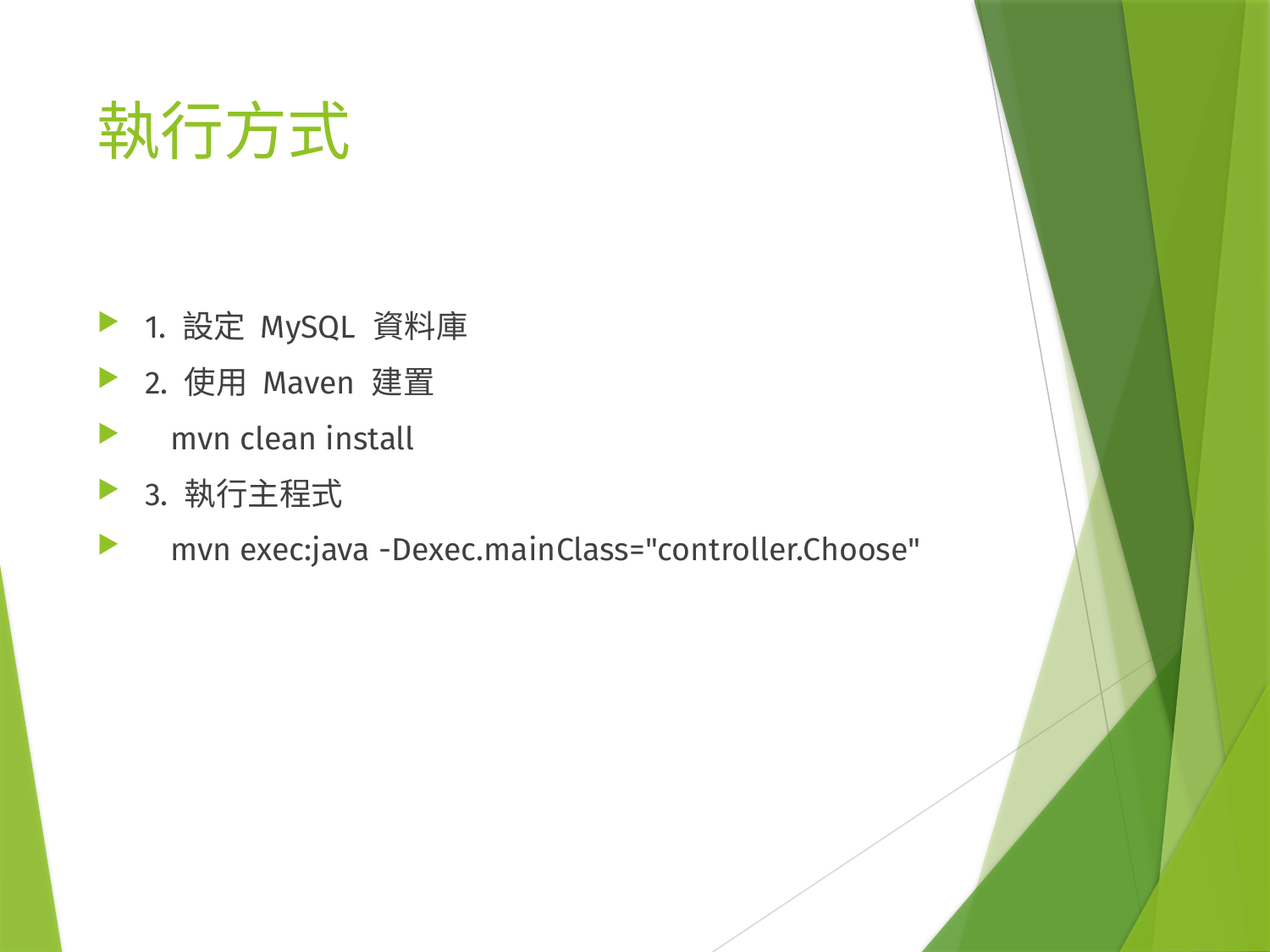

# 執行方式
1. 設定 MySQL 資料庫
2. 使用 Maven 建置
   mvn clean install
3. 執行主程式
   mvn exec:java -Dexec.mainClass="controller.Choose"